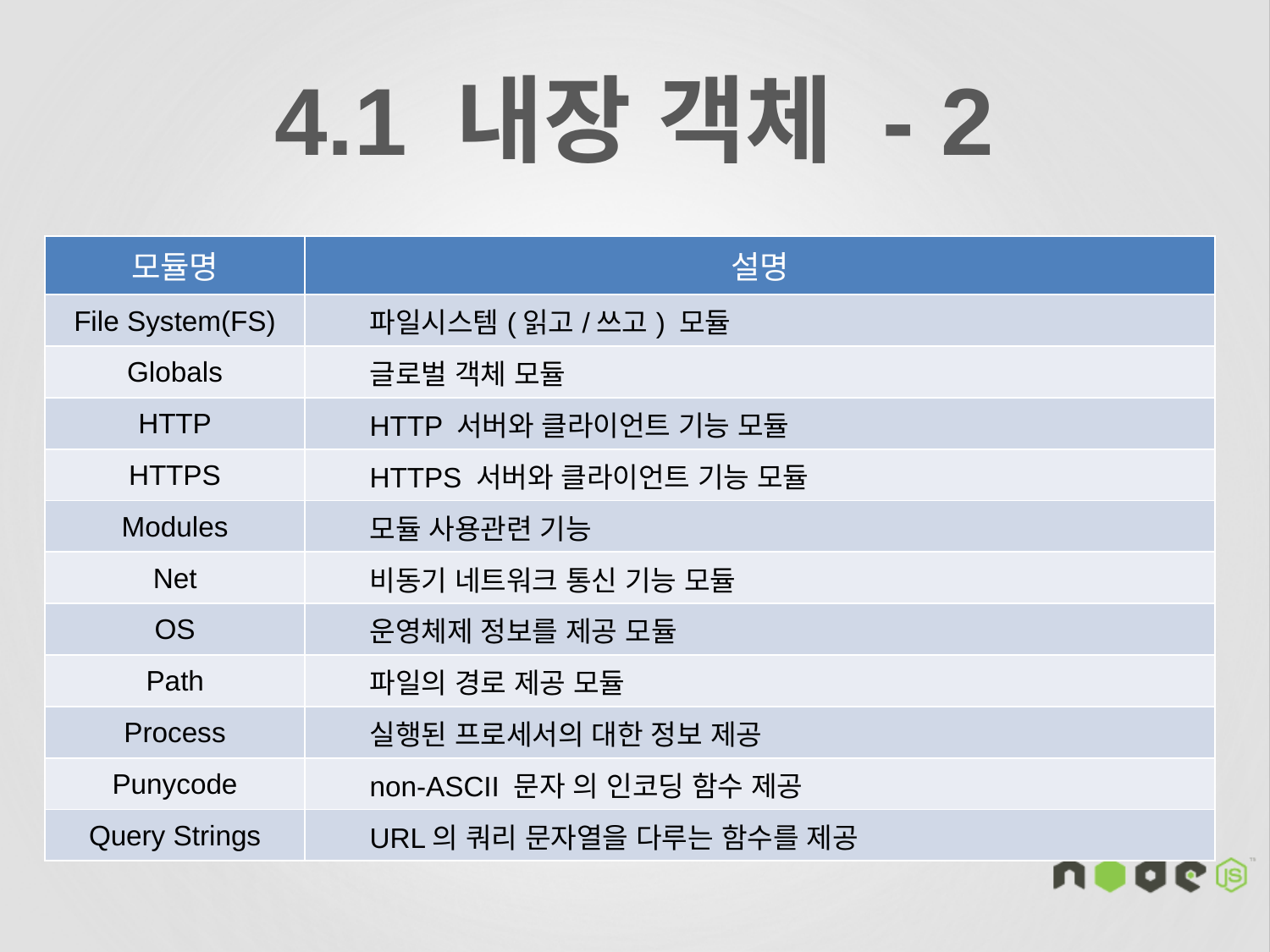

# 4.1 내장 객체 - 2
| 모듈명 | 설명 |
| --- | --- |
| File System(FS) | 파일시스템(읽고/쓰고) 모듈 |
| Globals | 글로벌 객체 모듈 |
| HTTP | HTTP 서버와 클라이언트 기능 모듈 |
| HTTPS | HTTPS 서버와 클라이언트 기능 모듈 |
| Modules | 모듈 사용관련 기능 |
| Net | 비동기 네트워크 통신 기능 모듈 |
| OS | 운영체제 정보를 제공 모듈 |
| Path | 파일의 경로 제공 모듈 |
| Process | 실행된 프로세서의 대한 정보 제공 |
| Punycode | non-ASCII 문자 의 인코딩 함수 제공 |
| Query Strings | URL의 쿼리 문자열을 다루는 함수를 제공 |